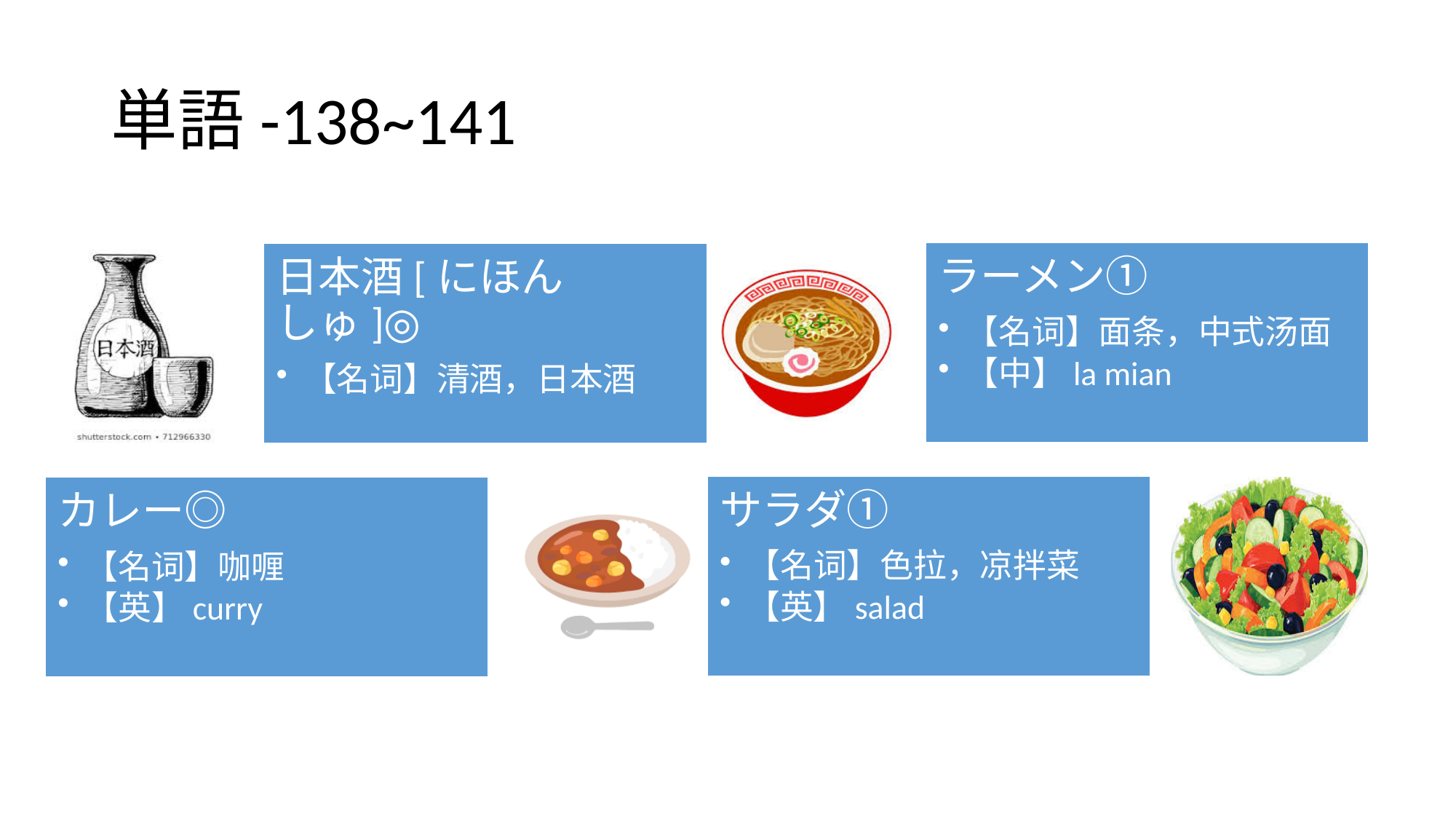

# 単語-138~141
ラーメン①
【名词】面条，中式汤面
【中】la mian
サラダ①
【名词】色拉，凉拌菜
【英】salad
日本酒[にほんしゅ]◎
【名词】清酒，日本酒
カレー◎
【名词】咖喱
【英】curry